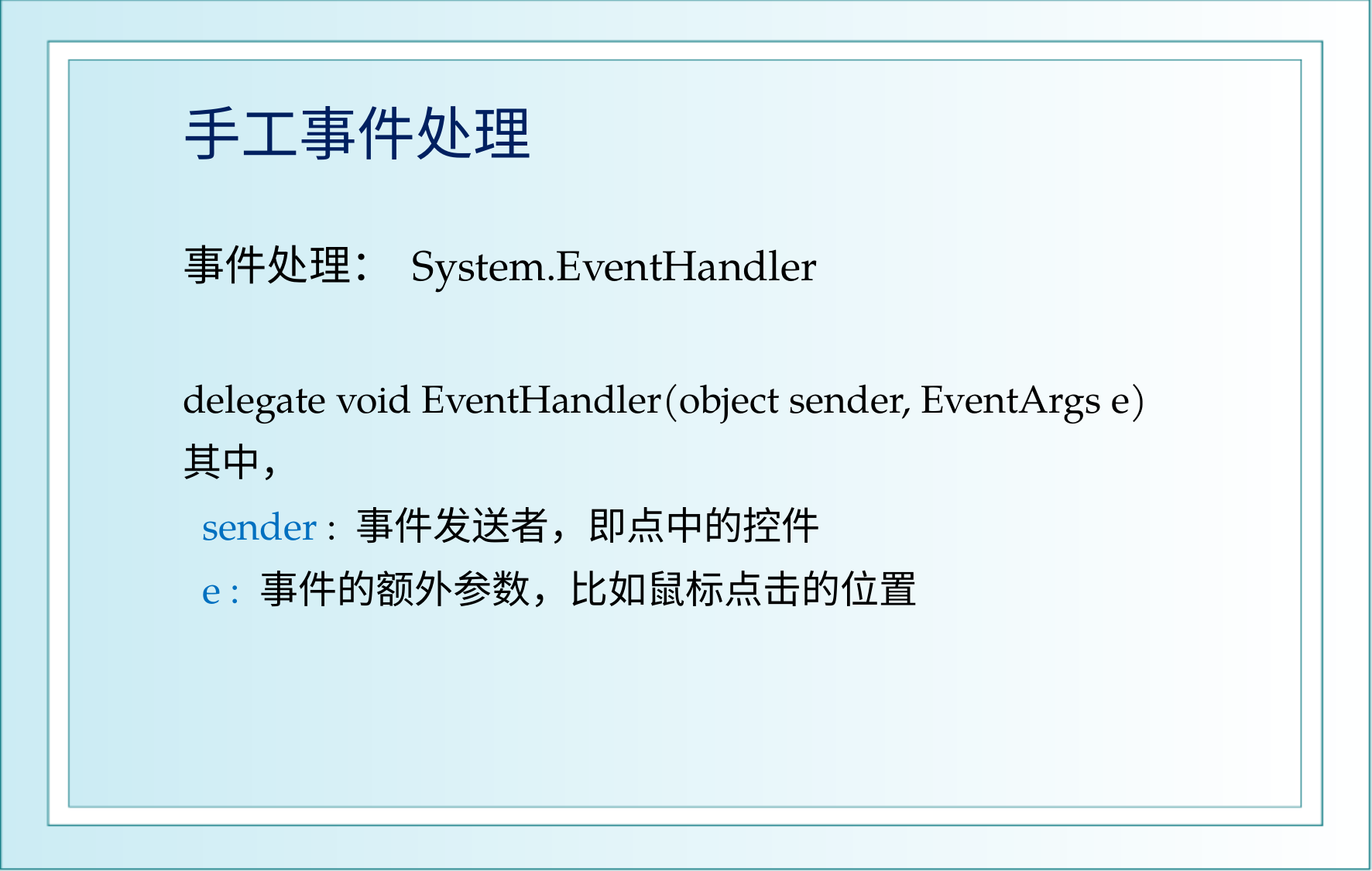

# 手工事件处理
事件处理： System.EventHandler

delegate void EventHandler(object sender, EventArgs e)
其中，
  sender : 事件发送者，即点中的控件
  e : 事件的额外参数，比如鼠标点击的位置